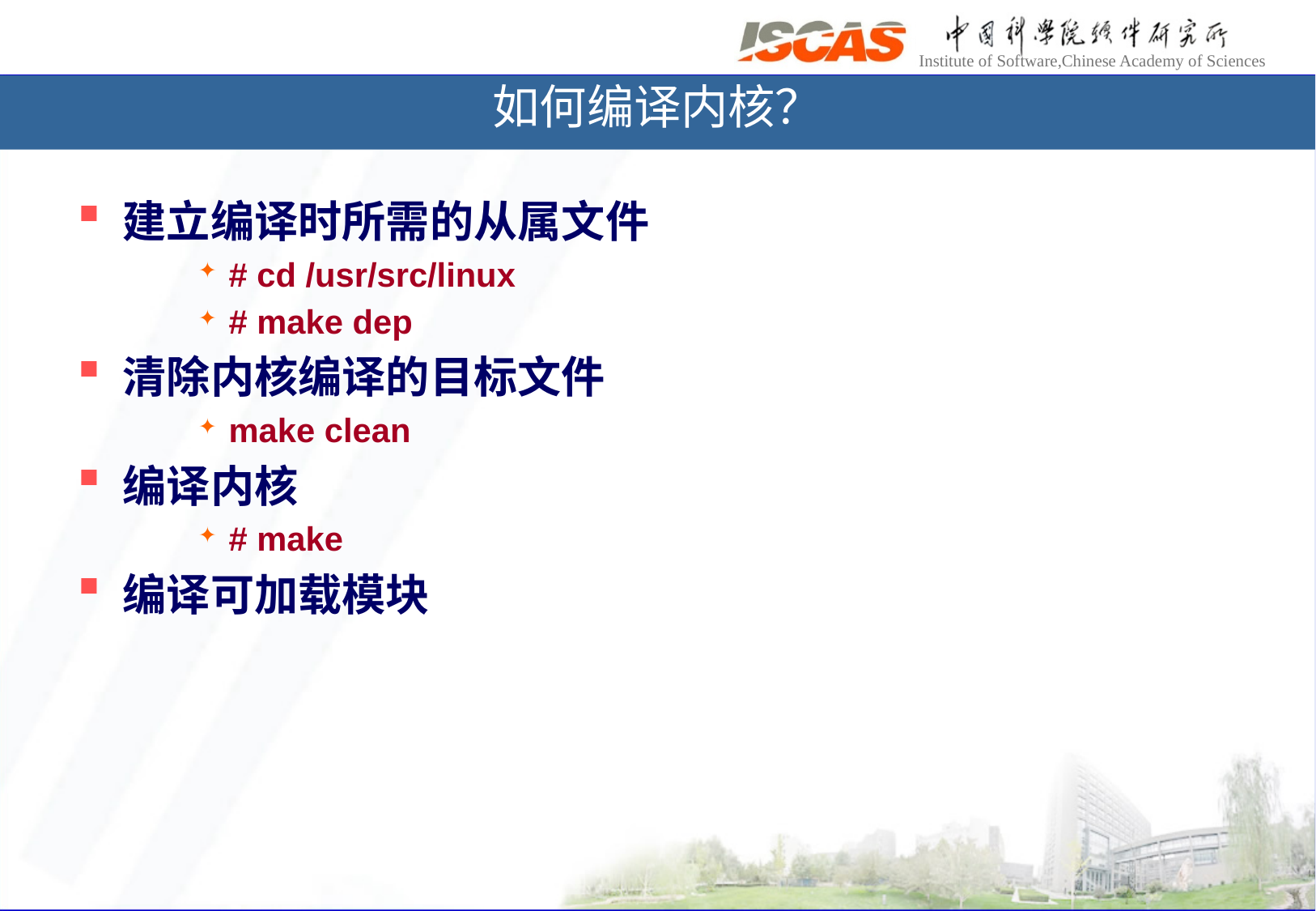

# 如何编译内核？
建立编译时所需的从属文件
# cd /usr/src/linux
# make dep
清除内核编译的目标文件
make clean
编译内核
# make
编译可加载模块